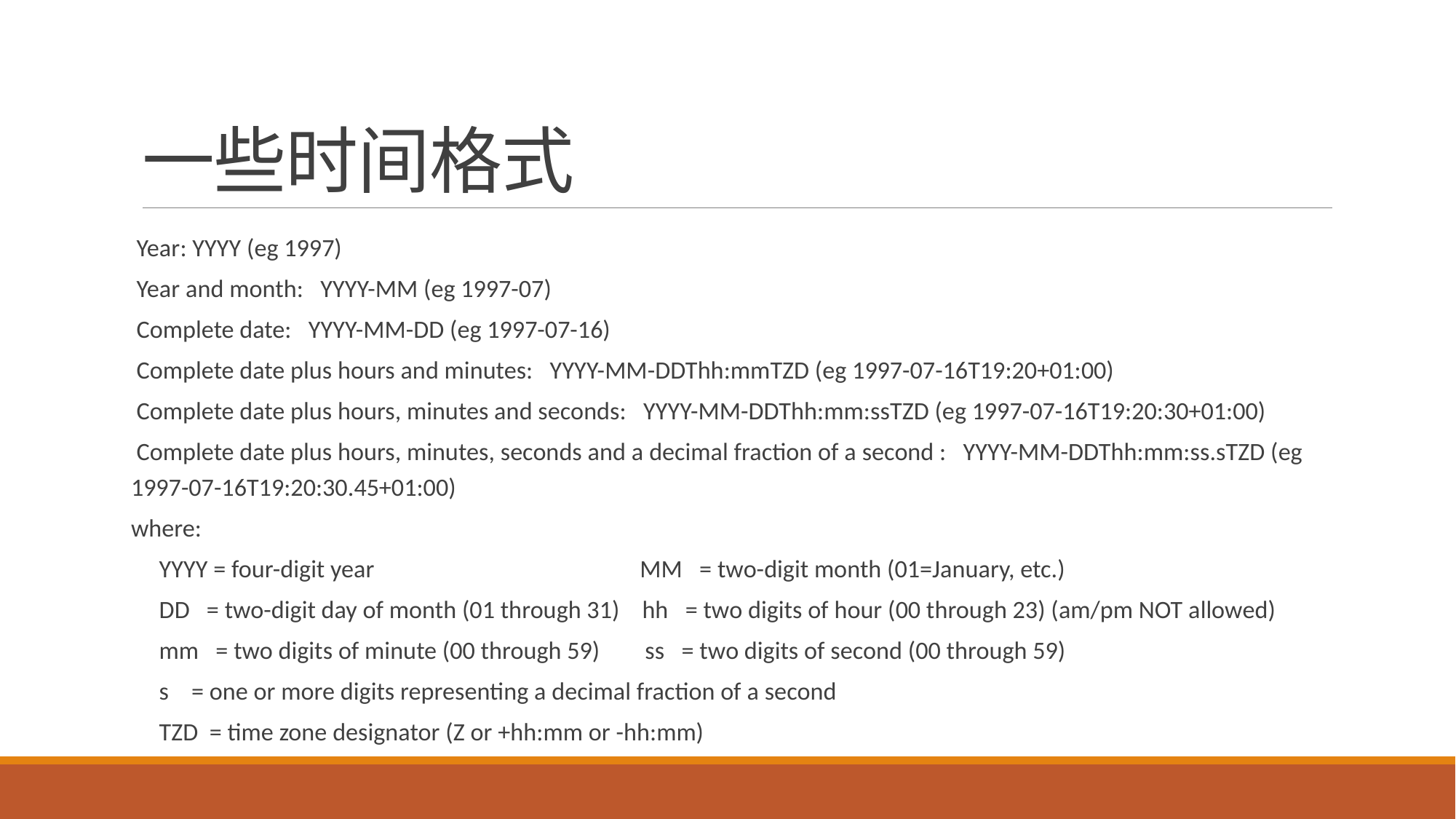

# 一些时间格式
 Year: YYYY (eg 1997)
 Year and month:   YYYY-MM (eg 1997-07)
 Complete date:   YYYY-MM-DD (eg 1997-07-16)
 Complete date plus hours and minutes:   YYYY-MM-DDThh:mmTZD (eg 1997-07-16T19:20+01:00)
 Complete date plus hours, minutes and seconds:   YYYY-MM-DDThh:mm:ssTZD (eg 1997-07-16T19:20:30+01:00)
 Complete date plus hours, minutes, seconds and a decimal fraction of a second :   YYYY-MM-DDThh:mm:ss.sTZD (eg 1997-07-16T19:20:30.45+01:00)
where:
     YYYY = four-digit year                                               MM   = two-digit month (01=January, etc.)
     DD   = two-digit day of month (01 through 31)    hh   = two digits of hour (00 through 23) (am/pm NOT allowed)
     mm   = two digits of minute (00 through 59)        ss   = two digits of second (00 through 59)
     s    = one or more digits representing a decimal fraction of a second
     TZD  = time zone designator (Z or +hh:mm or -hh:mm)